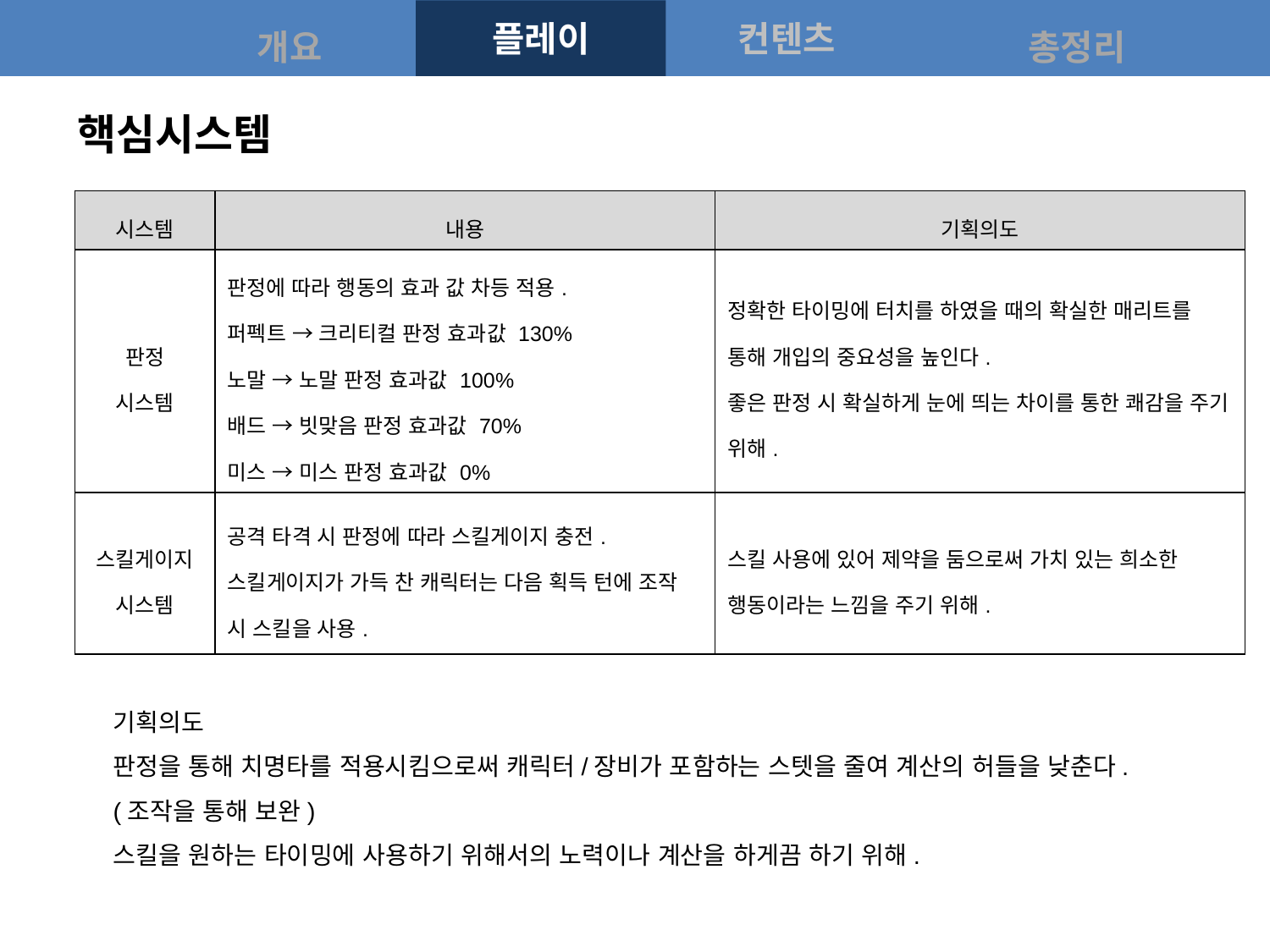

핵심시스템
| 시스템 | 내용 | 기획의도 |
| --- | --- | --- |
| 판정 시스템 | 판정에 따라 행동의 효과 값 차등 적용. 퍼펙트 → 크리티컬 판정 효과값 130% 노말 → 노말 판정 효과값 100% 배드 → 빗맞음 판정 효과값 70% 미스 → 미스 판정 효과값 0% | 정확한 타이밍에 터치를 하였을 때의 확실한 매리트를 통해 개입의 중요성을 높인다. 좋은 판정 시 확실하게 눈에 띄는 차이를 통한 쾌감을 주기 위해. |
| 스킬게이지 시스템 | 공격 타격 시 판정에 따라 스킬게이지 충전. 스킬게이지가 가득 찬 캐릭터는 다음 획득 턴에 조작 시 스킬을 사용. | 스킬 사용에 있어 제약을 둠으로써 가치 있는 희소한 행동이라는 느낌을 주기 위해. |
기획의도
판정을 통해 치명타를 적용시킴으로써 캐릭터/장비가 포함하는 스텟을 줄여 계산의 허들을 낮춘다.
(조작을 통해 보완)
스킬을 원하는 타이밍에 사용하기 위해서의 노력이나 계산을 하게끔 하기 위해.